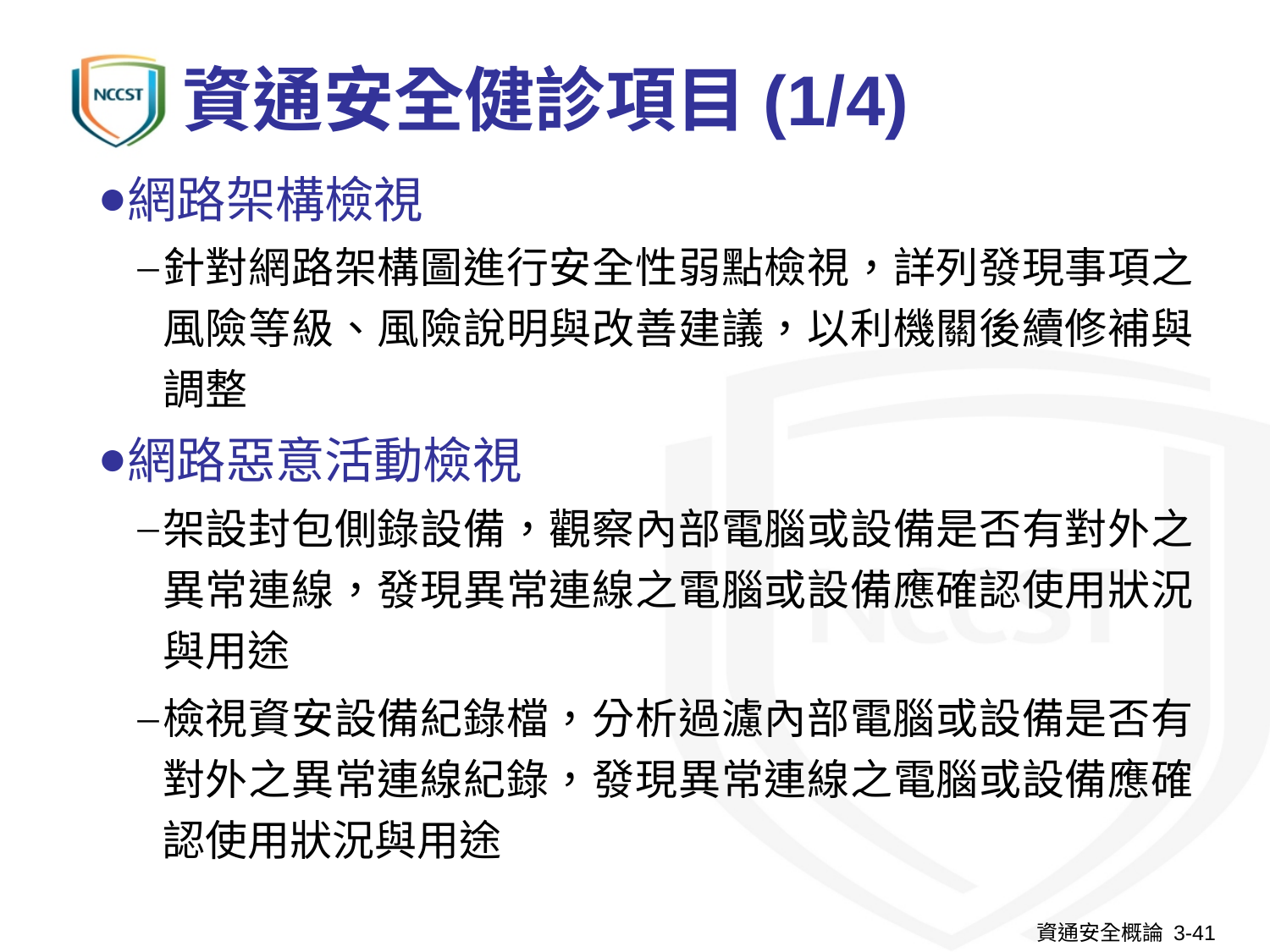

# 資通安全健診項目(1/4)
網路架構檢視
針對網路架構圖進行安全性弱點檢視，詳列發現事項之風險等級、風險說明與改善建議，以利機關後續修補與調整
網路惡意活動檢視
架設封包側錄設備，觀察內部電腦或設備是否有對外之異常連線，發現異常連線之電腦或設備應確認使用狀況與用途
檢視資安設備紀錄檔，分析過濾內部電腦或設備是否有對外之異常連線紀錄，發現異常連線之電腦或設備應確認使用狀況與用途